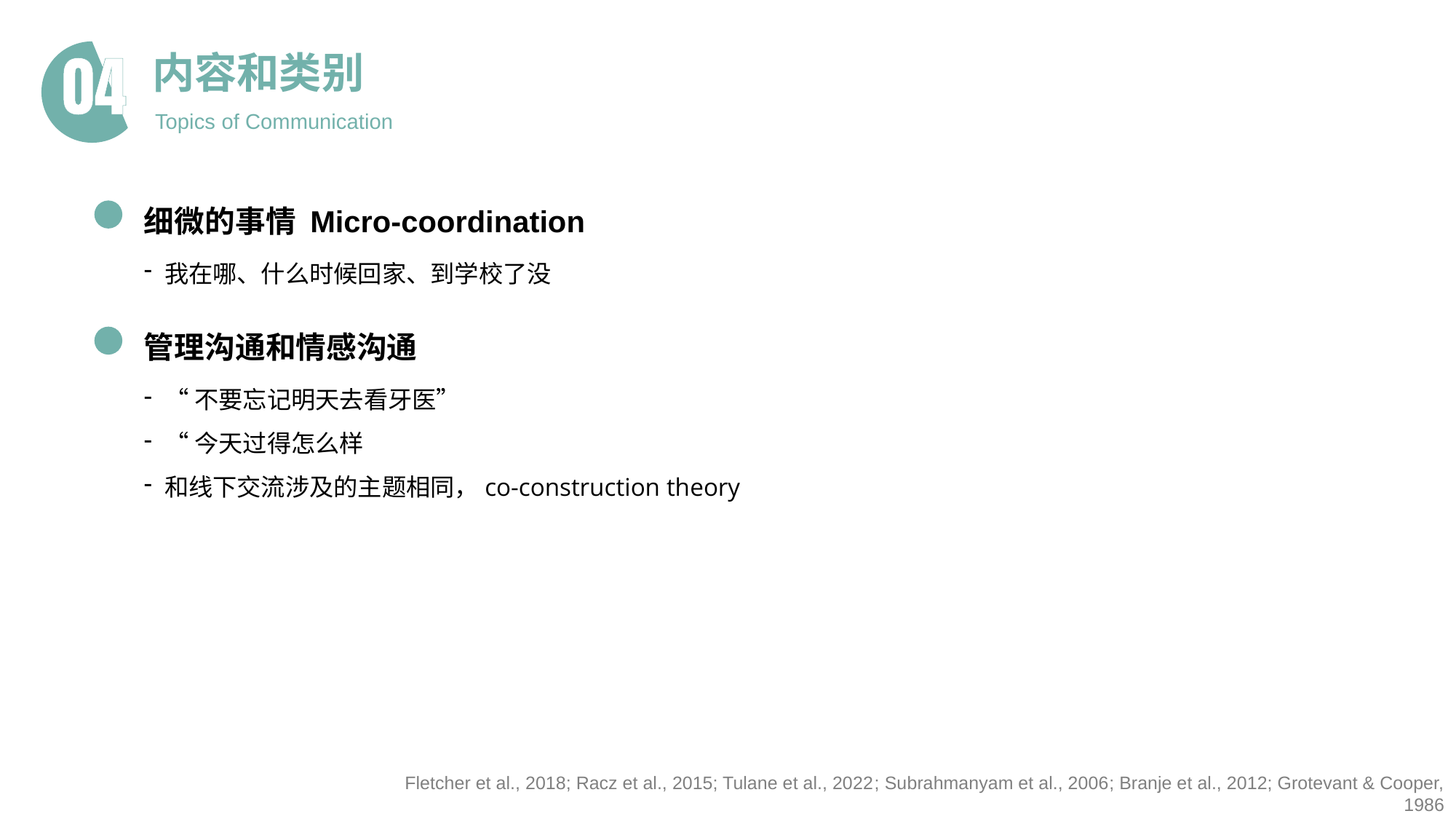

内容和类别

04
Topics of Communication
细微的事情 Micro-coordination

我在哪、什么时候回家、到学校了没
管理沟通和情感沟通

“不要忘记明天去看牙医”
“今天过得怎么样
和线下交流涉及的主题相同，co-construction theory
Fletcher et al., 2018; Racz et al., 2015; Tulane et al., 2022; Subrahmanyam et al., 2006; Branje et al., 2012; Grotevant & Cooper, 1986